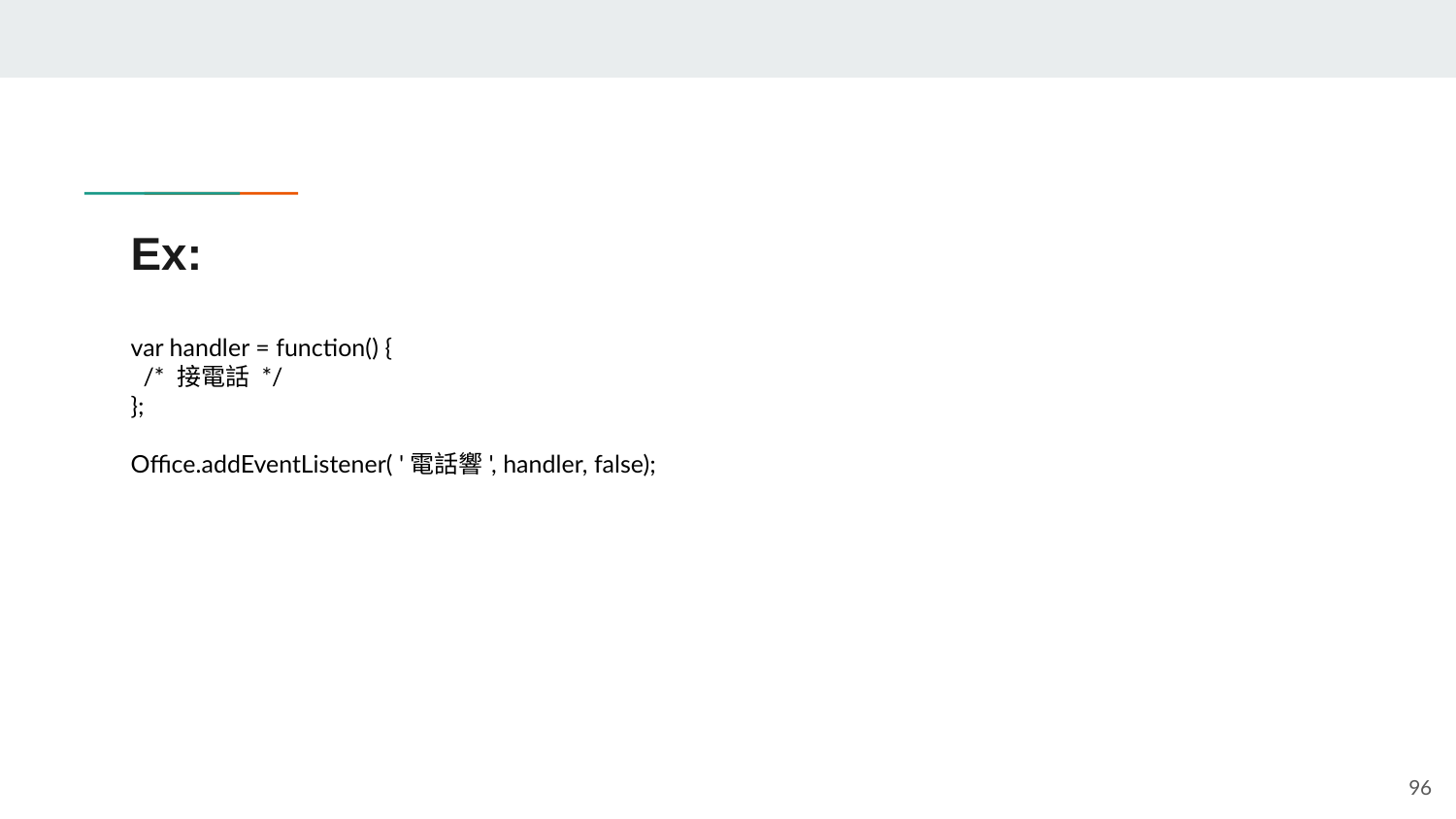

# Ex:
var handler = function() {
  /* 接電話 */
};

Office.addEventListener( '電話響', handler, false);
96